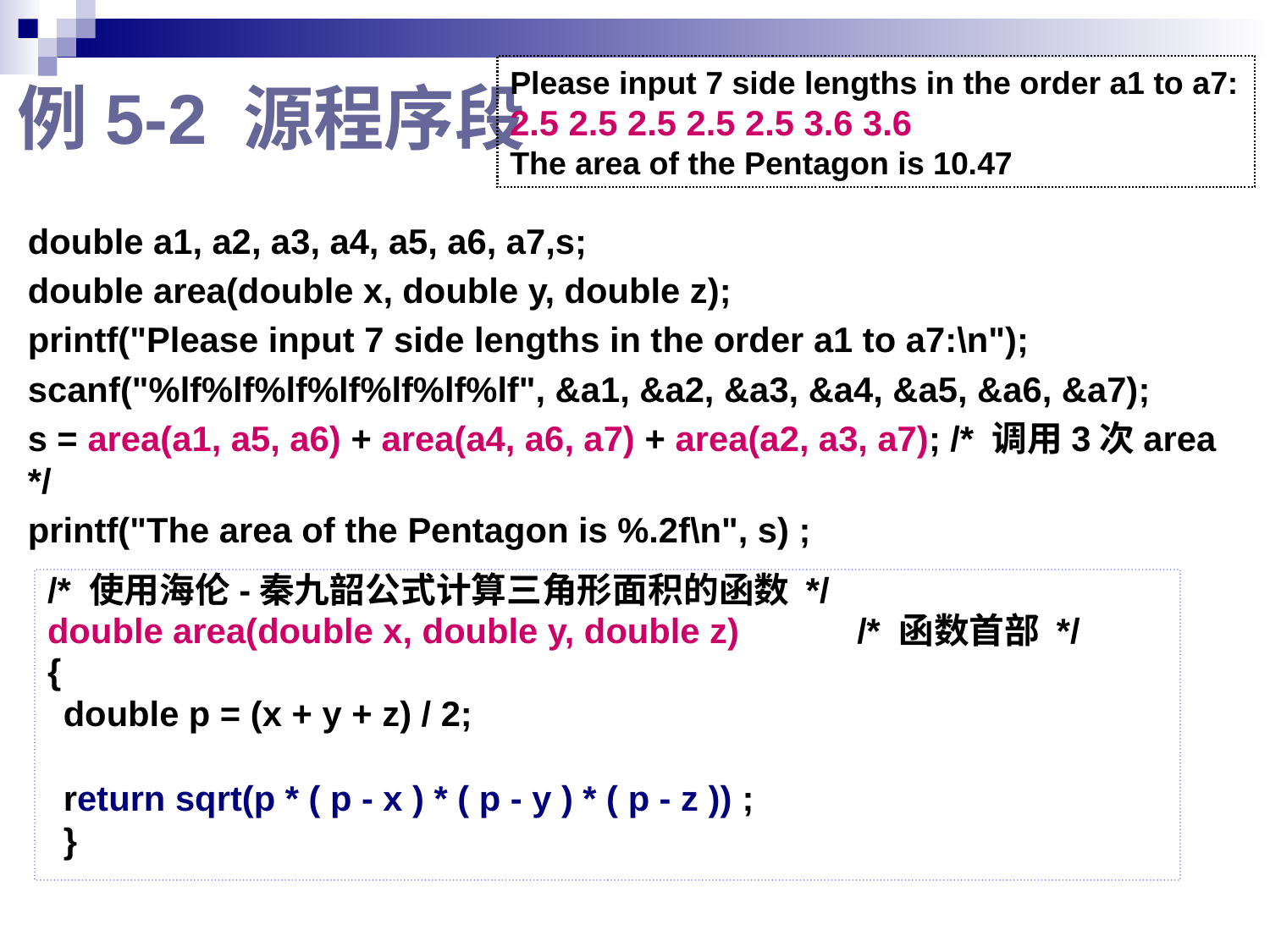

Please input 7 side lengths in the order a1 to a7:
2.5 2.5 2.5 2.5 2.5 3.6 3.6
The area of the Pentagon is 10.47
# 例5-2 源程序段
double a1, a2, a3, a4, a5, a6, a7,s;
double area(double x, double y, double z);
printf("Please input 7 side lengths in the order a1 to a7:\n");
scanf("%lf%lf%lf%lf%lf%lf%lf", &a1, &a2, &a3, &a4, &a5, &a6, &a7);
s = area(a1, a5, a6) + area(a4, a6, a7) + area(a2, a3, a7); /* 调用3次area */
printf("The area of the Pentagon is %.2f\n", s) ;

/* 使用海伦-秦九韶公式计算三角形面积的函数 */
double area(double x, double y, double z) 	/* 函数首部 */
{
double p = (x + y + z) / 2;

return sqrt(p * ( p - x ) * ( p - y ) * ( p - z )) ;
}